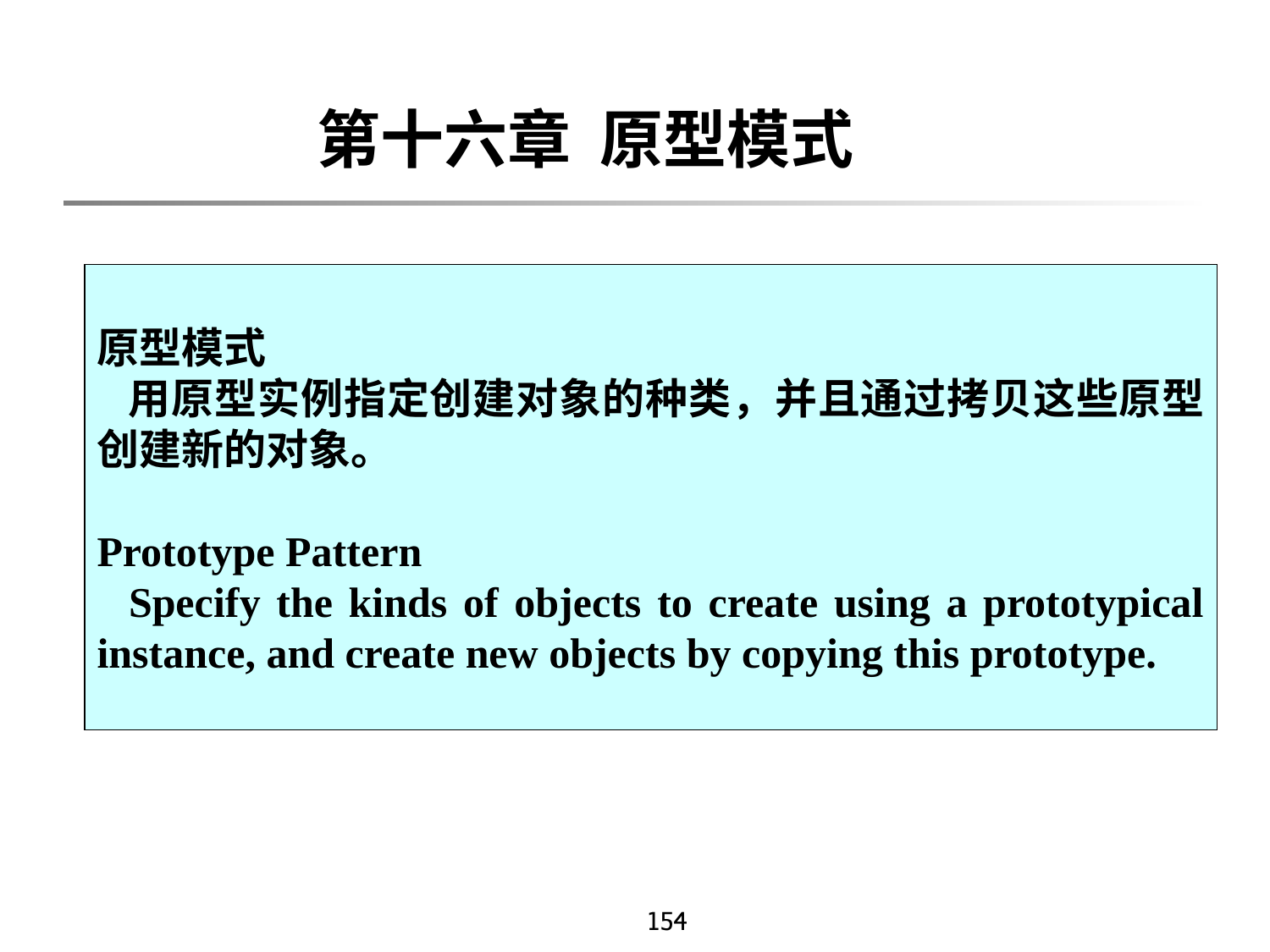

# 第十六章  原型模式

原型模式
  用原型实例指定创建对象的种类，并且通过拷贝这些原型创建新的对象。

Prototype Pattern
  Specify the kinds of objects to create using a prototypical instance, and create new objects by copying this prototype.

154